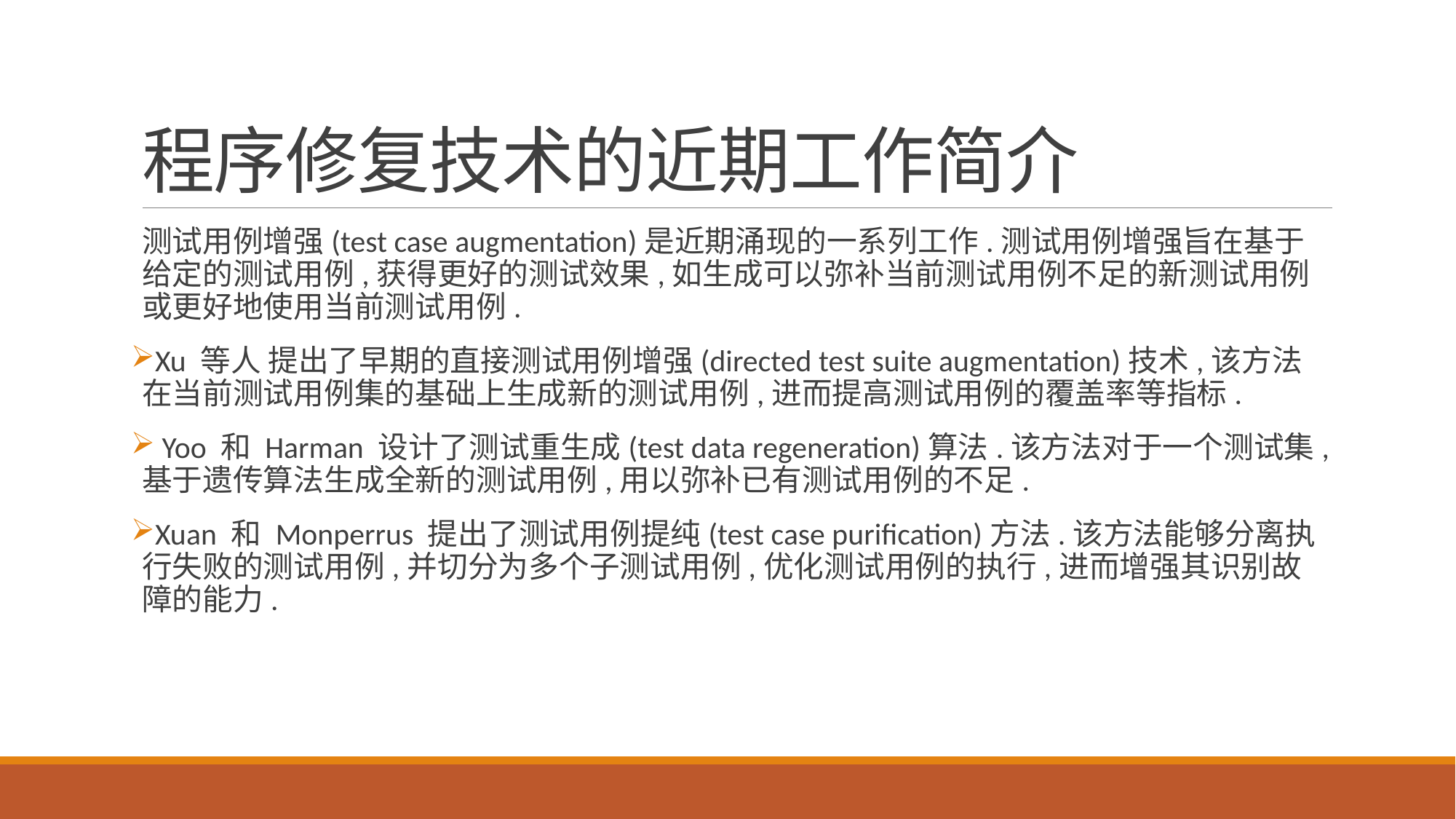

# 程序修复技术的近期工作简介
测试用例增强(test case augmentation)是近期涌现的一系列工作.测试用例增强旨在基于给定的测试用例,获得更好的测试效果,如生成可以弥补当前测试用例不足的新测试用例或更好地使用当前测试用例.
Xu 等人 提出了早期的直接测试用例增强(directed test suite augmentation)技术,该方法在当前测试用例集的基础上生成新的测试用例,进而提高测试用例的覆盖率等指标.
 Yoo 和 Harman 设计了测试重生成(test data regeneration)算法.该方法对于一个测试集,基于遗传算法生成全新的测试用例,用以弥补已有测试用例的不足.
Xuan 和 Monperrus 提出了测试用例提纯(test case purification)方法.该方法能够分离执行失败的测试用例,并切分为多个子测试用例,优化测试用例的执行,进而增强其识别故障的能力.